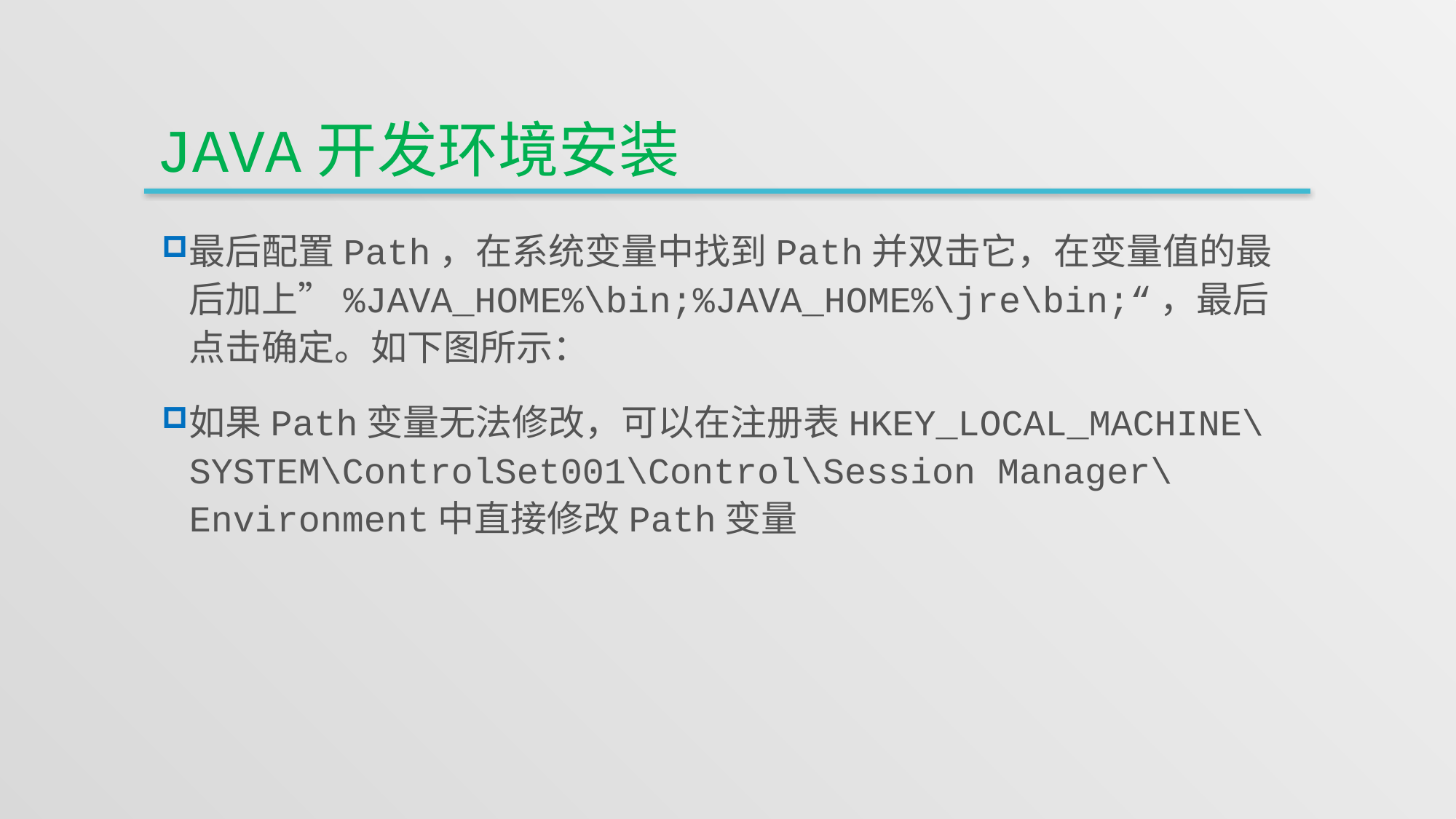

# java开发环境安装
最后配置Path，在系统变量中找到Path并双击它，在变量值的最后加上”%JAVA_HOME%\bin;%JAVA_HOME%\jre\bin;“，最后点击确定。如下图所示：
如果Path变量无法修改，可以在注册表HKEY_LOCAL_MACHINE\SYSTEM\ControlSet001\Control\Session Manager\Environment中直接修改Path变量